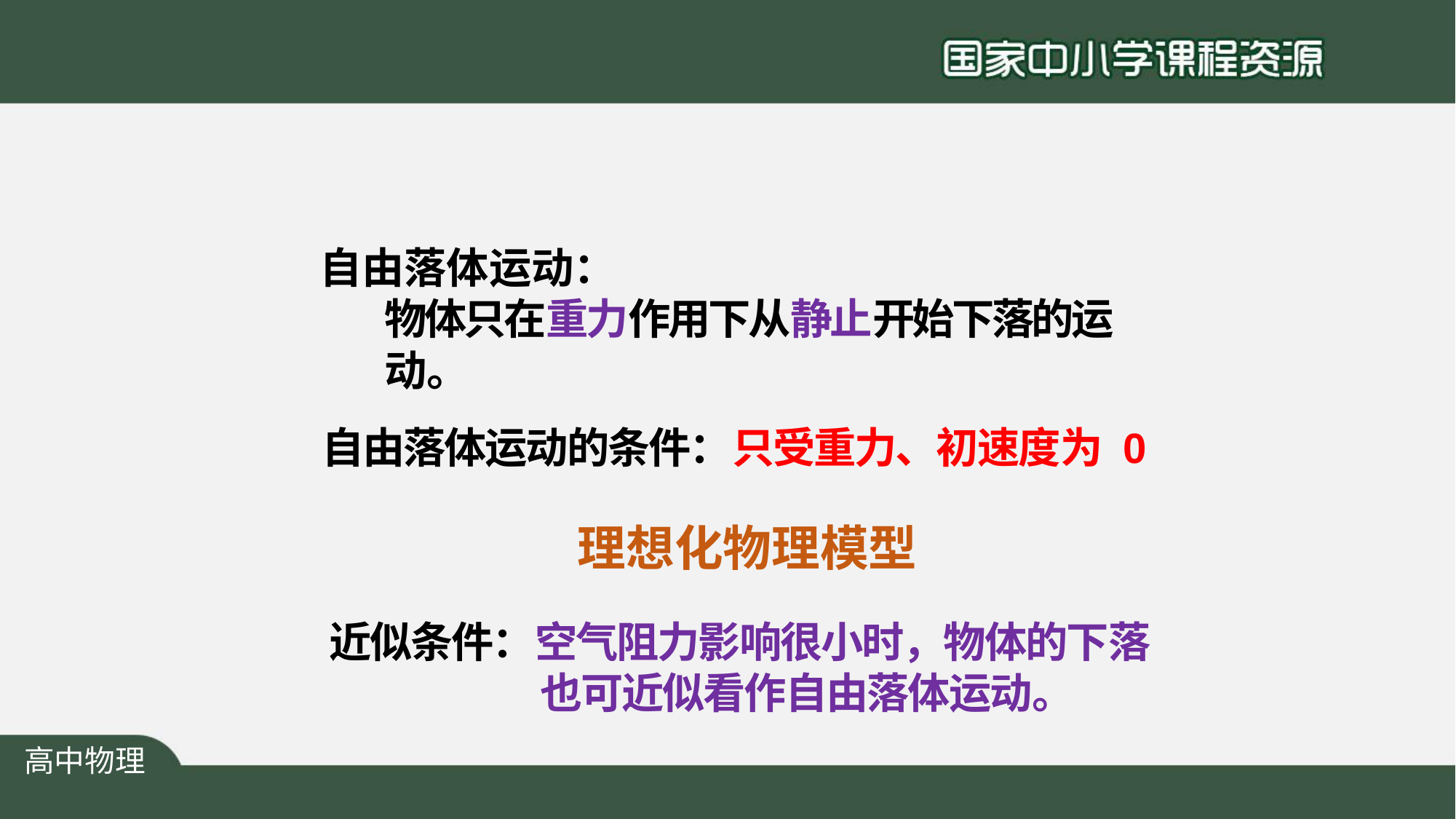

# 自由落体运动：
物体只在重力作用下从静止开始下落的运动。
自由落体运动的条件：只受重力、初速度为 0
理想化物理模型
近似条件：空气阻力影响很小时，物体的下落 也可近似看作自由落体运动。
高中物理